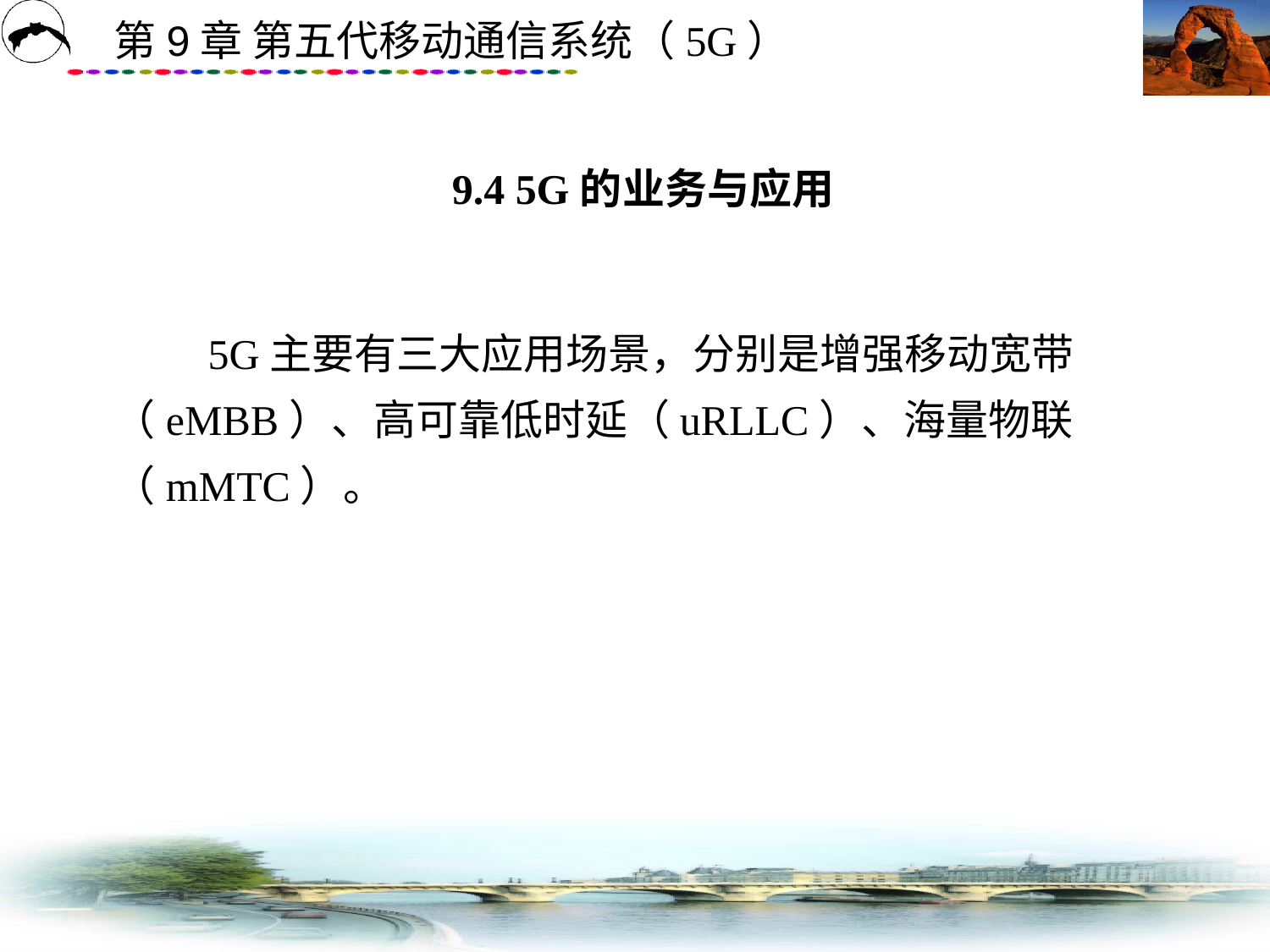

# 9.4 5G的业务与应用
　　5G主要有三大应用场景，分别是增强移动宽带（eMBB）、高可靠低时延（uRLLC）、海量物联（mMTC）。